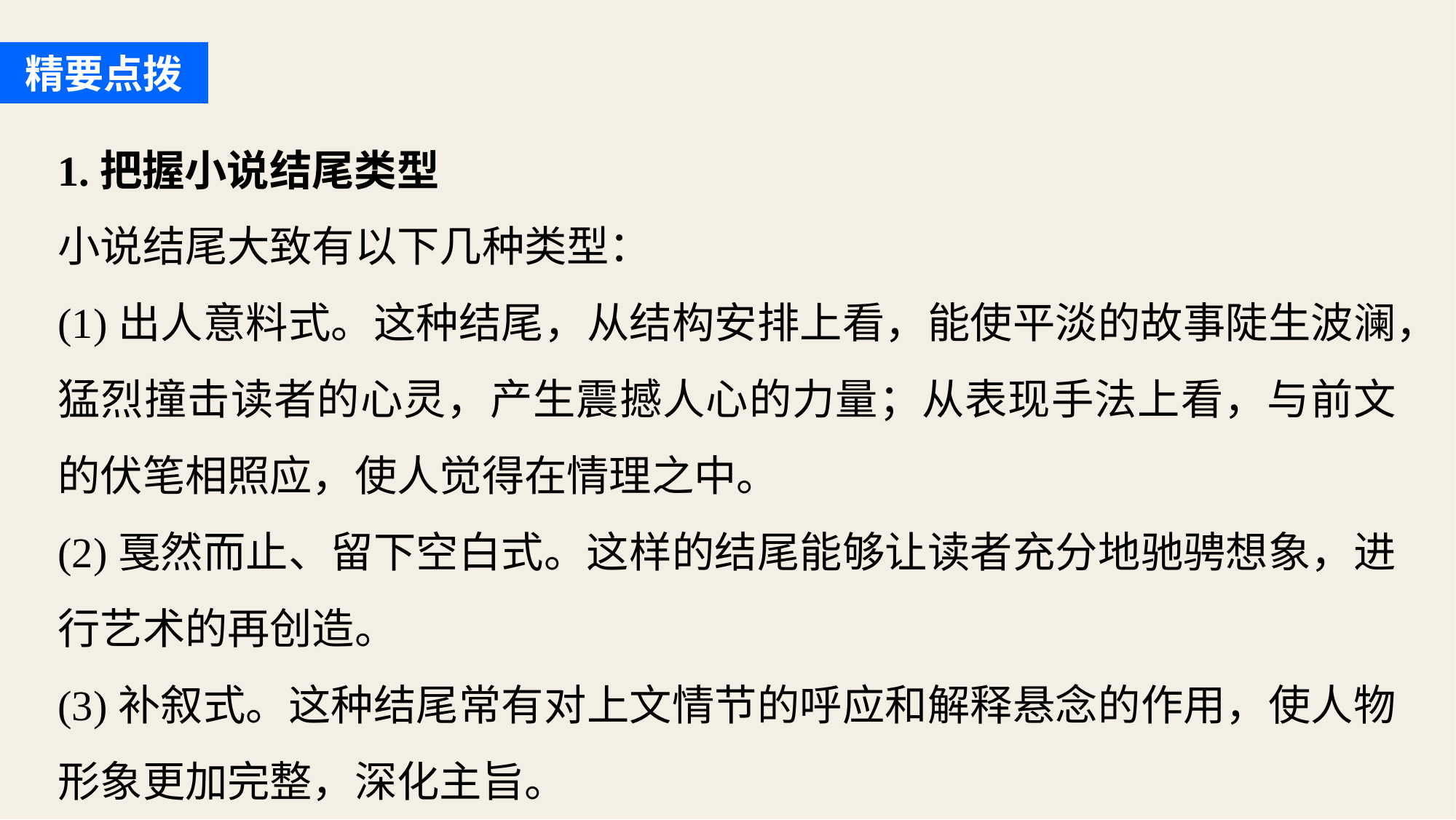

精要点拨
1.把握小说结尾类型
小说结尾大致有以下几种类型：
(1)出人意料式。这种结尾，从结构安排上看，能使平淡的故事陡生波澜，猛烈撞击读者的心灵，产生震撼人心的力量；从表现手法上看，与前文的伏笔相照应，使人觉得在情理之中。
(2)戛然而止、留下空白式。这样的结尾能够让读者充分地驰骋想象，进行艺术的再创造。
(3)补叙式。这种结尾常有对上文情节的呼应和解释悬念的作用，使人物形象更加完整，深化主旨。